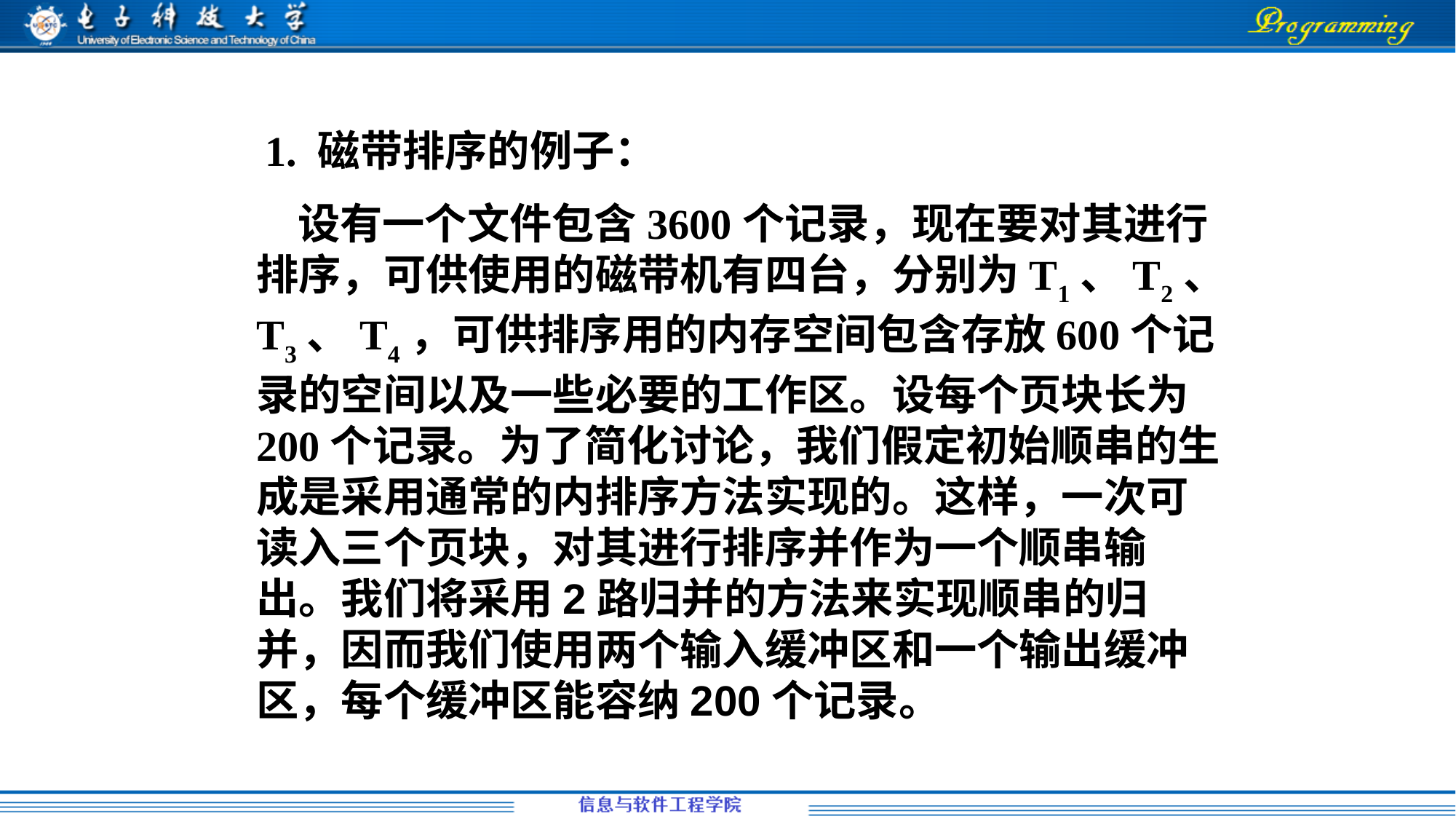

1. 磁带排序的例子：
    设有一个文件包含3600个记录，现在要对其进行排序，可供使用的磁带机有四台，分别为T1、T2、T3、T4，可供排序用的内存空间包含存放600个记录的空间以及一些必要的工作区。设每个页块长为200个记录。为了简化讨论，我们假定初始顺串的生成是采用通常的内排序方法实现的。这样，一次可读入三个页块，对其进行排序并作为一个顺串输出。我们将采用2路归并的方法来实现顺串的归并，因而我们使用两个输入缓冲区和一个输出缓冲区，每个缓冲区能容纳200个记录。